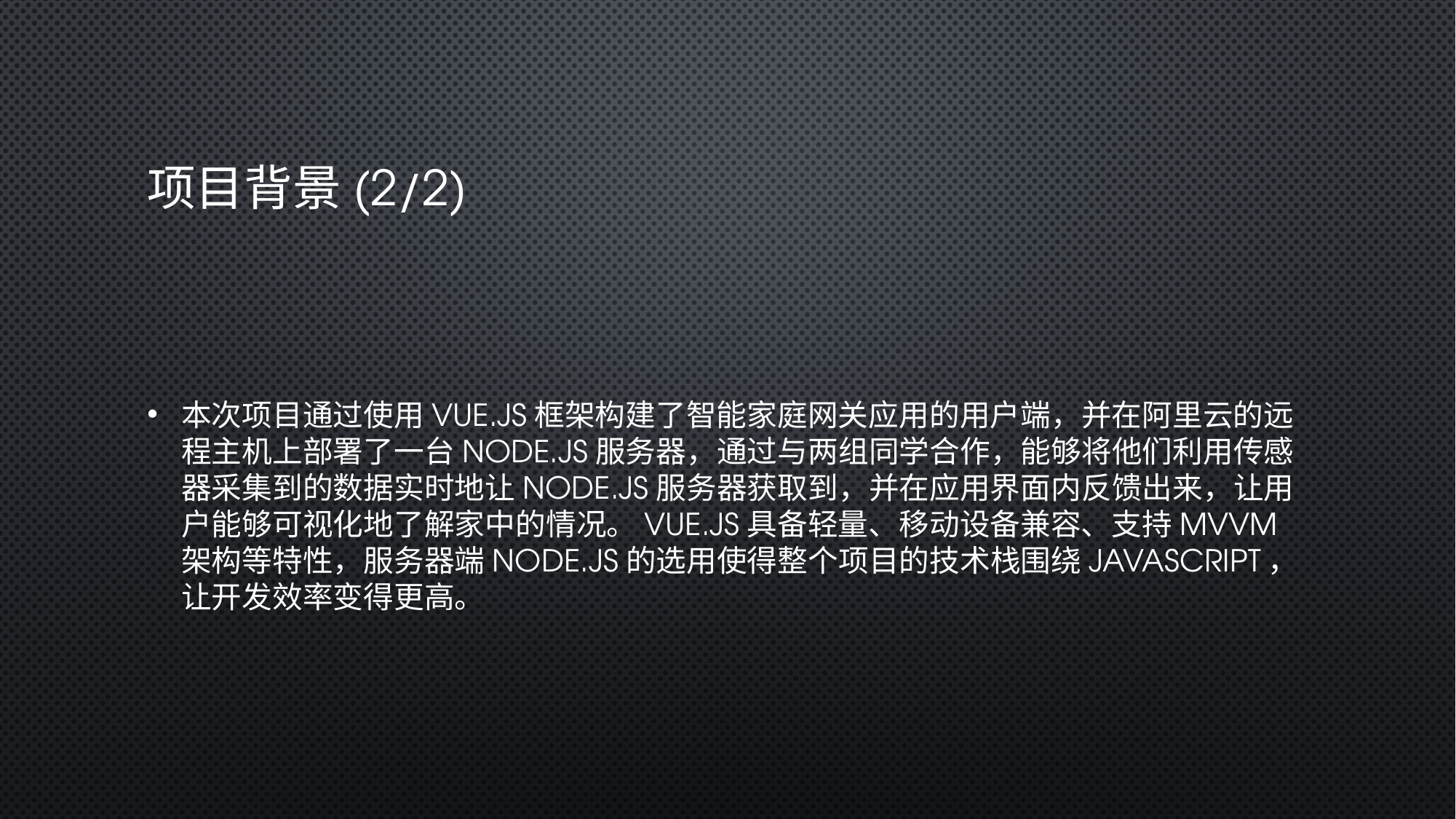

# 项目背景(2/2)
本次项目通过使用Vue.js框架构建了智能家庭网关应用的用户端，并在阿里云的远程主机上部署了一台Node.js服务器，通过与两组同学合作，能够将他们利用传感器采集到的数据实时地让Node.js服务器获取到，并在应用界面内反馈出来，让用户能够可视化地了解家中的情况。Vue.js具备轻量、移动设备兼容、支持MVVM架构等特性，服务器端Node.js的选用使得整个项目的技术栈围绕JavaScript，让开发效率变得更高。